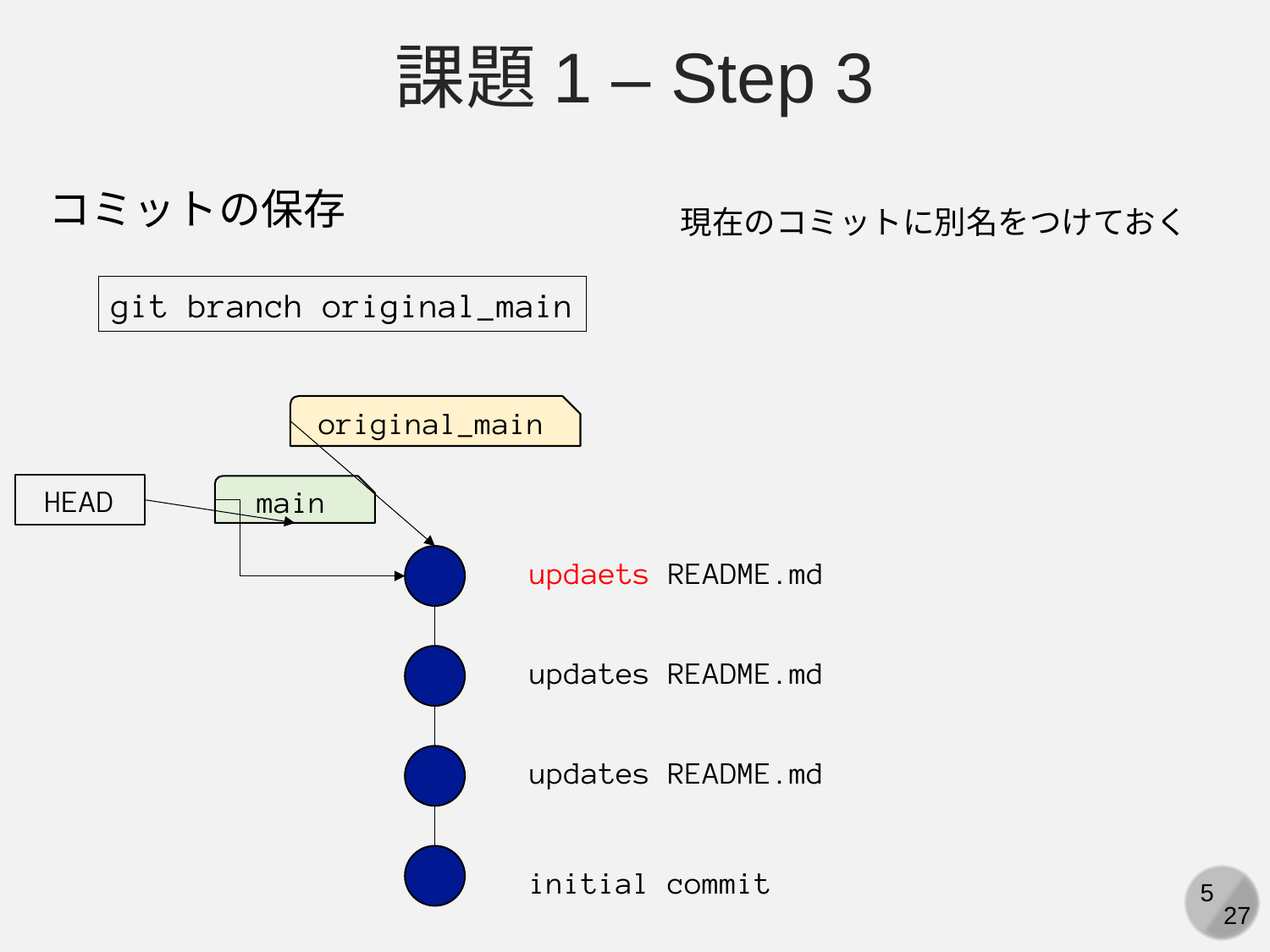

課題1 – Step 3
コミットの保存
現在のコミットに別名をつけておく
git branch original_main
original_main
HEAD
main

updaets README.md

updates README.md

updates README.md

initial commit